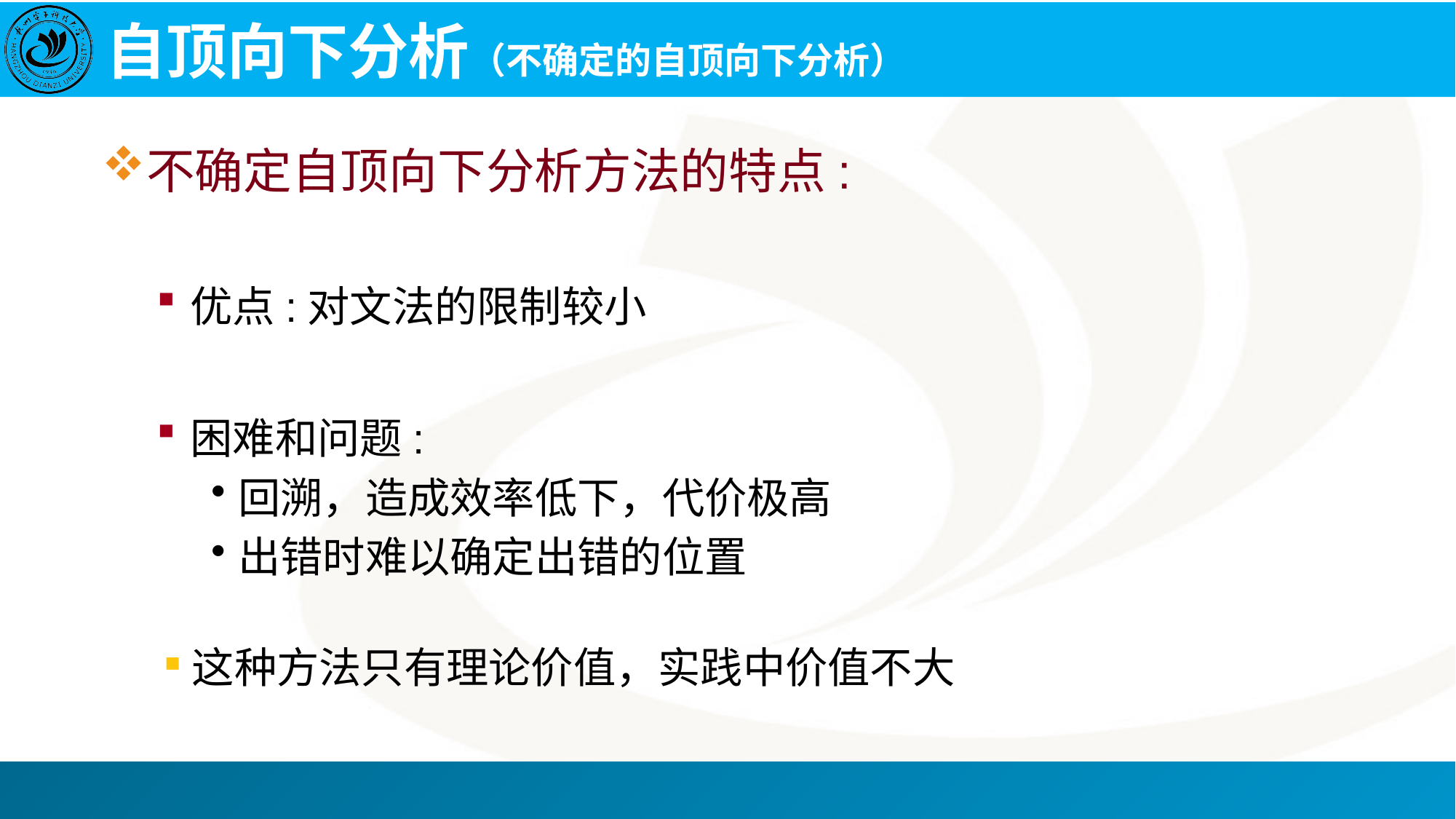

# 自顶向下分析（不确定的自顶向下分析）
不确定自顶向下分析方法的特点:

优点:对文法的限制较小

困难和问题:
回溯，造成效率低下，代价极高
出错时难以确定出错的位置
这种方法只有理论价值，实践中价值不大
9